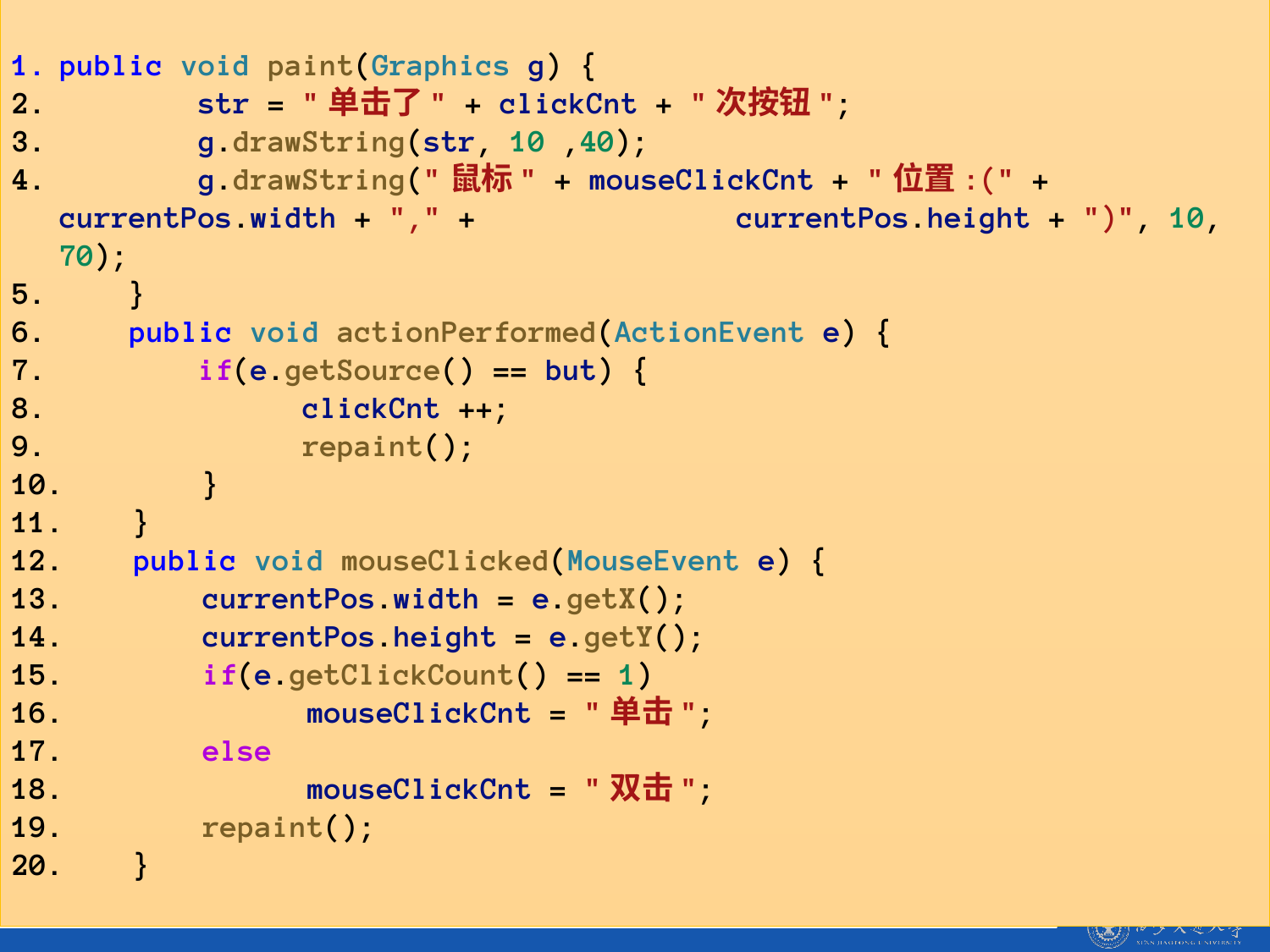

public void paint(Graphics g) {
        str = "单击了" + clickCnt + "次按钮";
        g.drawString(str, 10 ,40);
        g.drawString("鼠标" + mouseClickCnt + "位置:(" + currentPos.width + "," +               currentPos.height + ")", 10, 70);
    }
    public void actionPerformed(ActionEvent e) {
        if(e.getSource() == but) {
              clickCnt ++;
              repaint();
        }
    }
    public void mouseClicked(MouseEvent e) {
        currentPos.width = e.getX();
        currentPos.height = e.getY();
        if(e.getClickCount() == 1)
              mouseClickCnt = "单击";
        else
              mouseClickCnt = "双击";
        repaint();
    }

5
常用容器组件